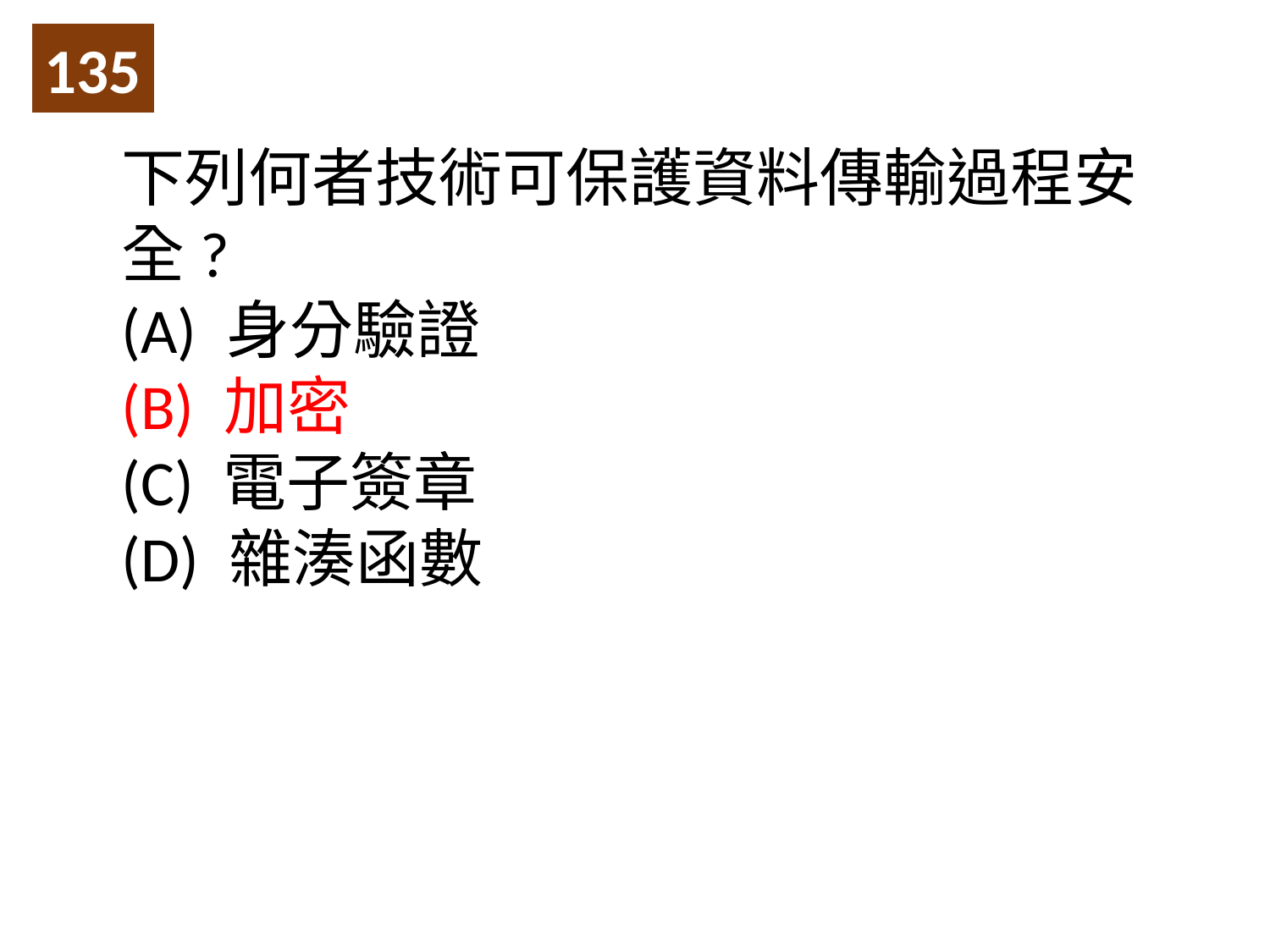

135
下列何者技術可保護資料傳輸過程安全?
(A) 身分驗證
(B) 加密
(C) 電子簽章
(D) 雜湊函數